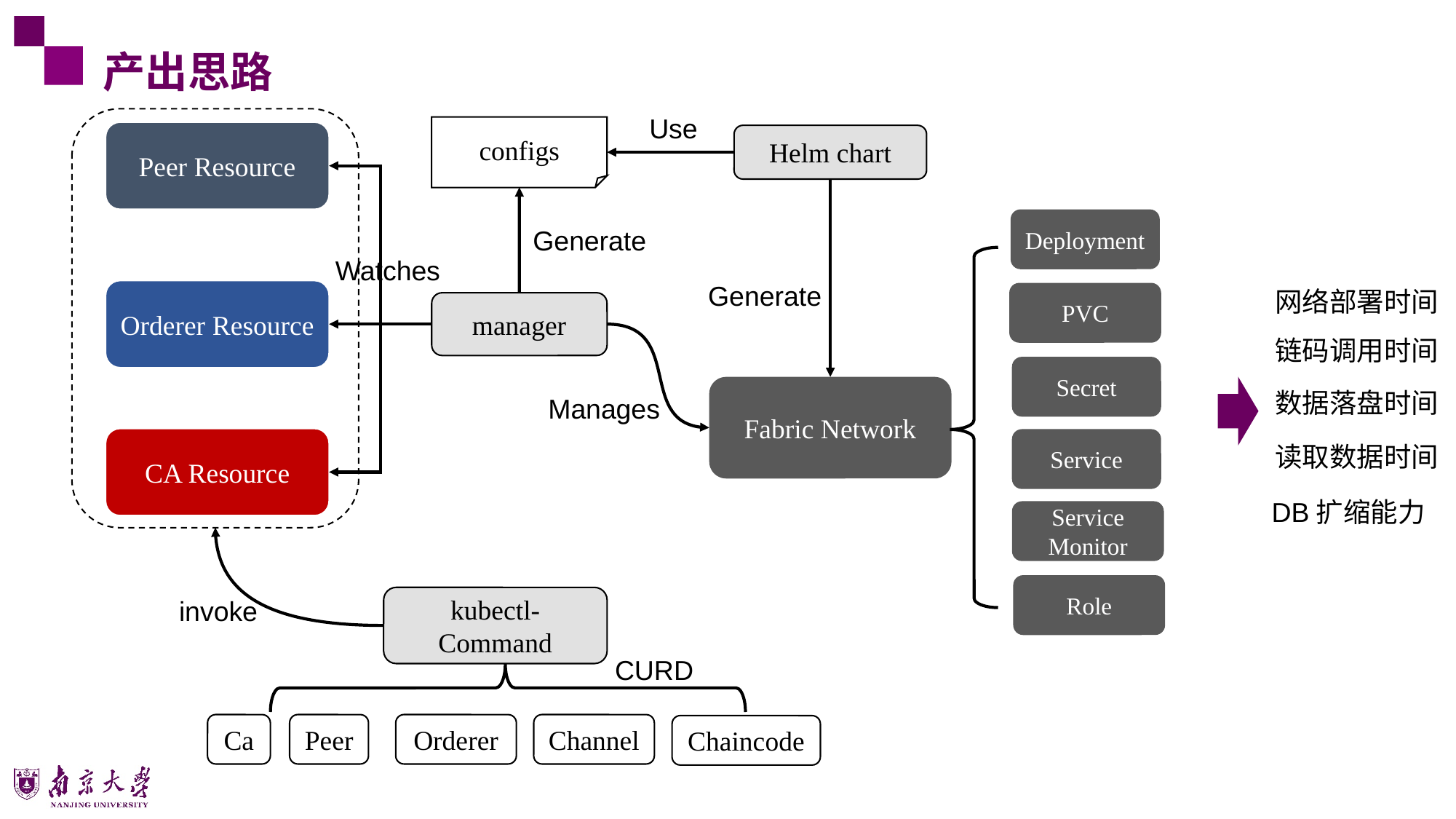

产出思路
Use

Peer Resource
Helm chart
configs
Deployment
Generate

Watches
Generate
网络部署时间
Orderer Resource
PVC
manager
链码调用时间
Secret

Fabric Network
数据落盘时间
Manages
CA Resource
Service
读取数据时间

DB扩缩能力
Service Monitor
Role
kubectl-Command
invoke
CURD
Peer
Channel
Ca
Orderer
Chaincode